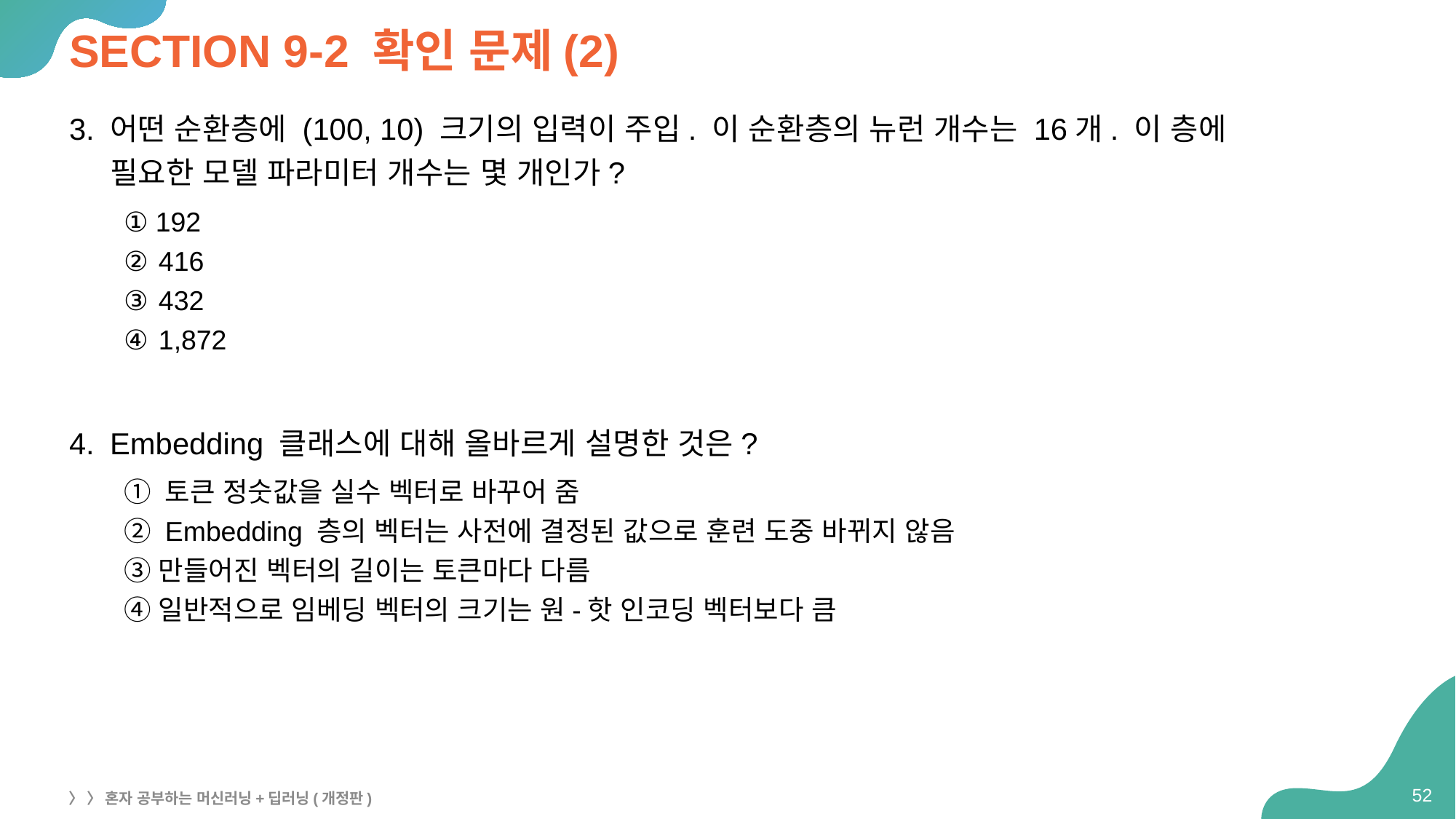

# SECTION 9-2 확인 문제(2)
어떤 순환층에 (100, 10) 크기의 입력이 주입. 이 순환층의 뉴런 개수는 16개. 이 층에
필요한 모델 파라미터 개수는 몇 개인가?
① 192
② 416
③ 432
④ 1,872

Embedding 클래스에 대해 올바르게 설명한 것은?
① 토큰 정숫값을 실수 벡터로 바꾸어 줌
② Embedding 층의 벡터는 사전에 결정된 값으로 훈련 도중 바뀌지 않음
③ 만들어진 벡터의 길이는 토큰마다 다름
④ 일반적으로 임베딩 벡터의 크기는 원-핫 인코딩 벡터보다 큼

52
〉 〉 혼자 공부하는 머신러닝+딥러닝(개정판)